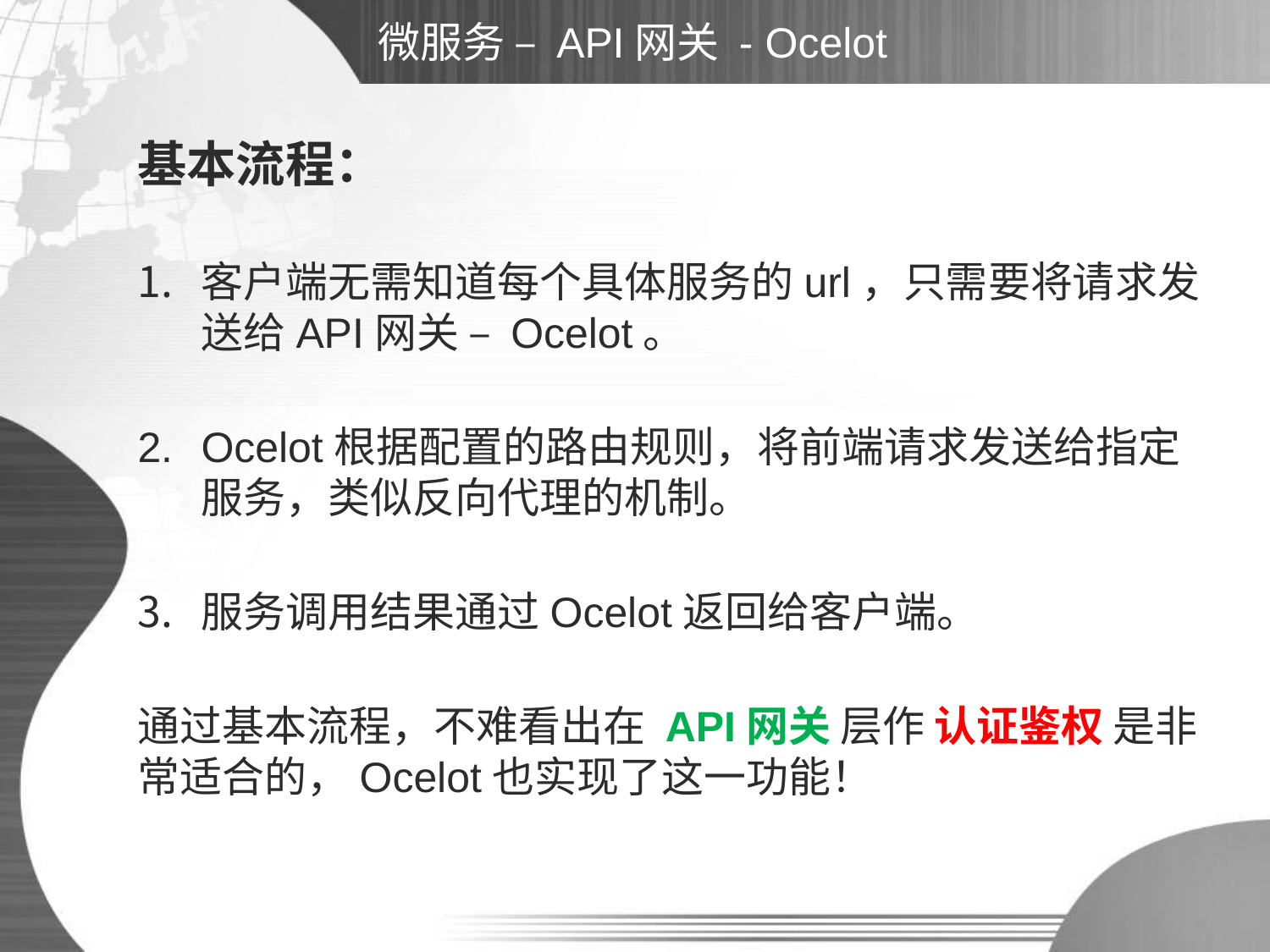

# 微服务 – API网关 - Ocelot
基本流程：
客户端无需知道每个具体服务的url，只需要将请求发送给API网关 – Ocelot。
Ocelot根据配置的路由规则，将前端请求发送给指定服务，类似反向代理的机制。
服务调用结果通过Ocelot返回给客户端。
通过基本流程，不难看出在 API网关 层作 认证鉴权 是非常适合的，Ocelot也实现了这一功能！